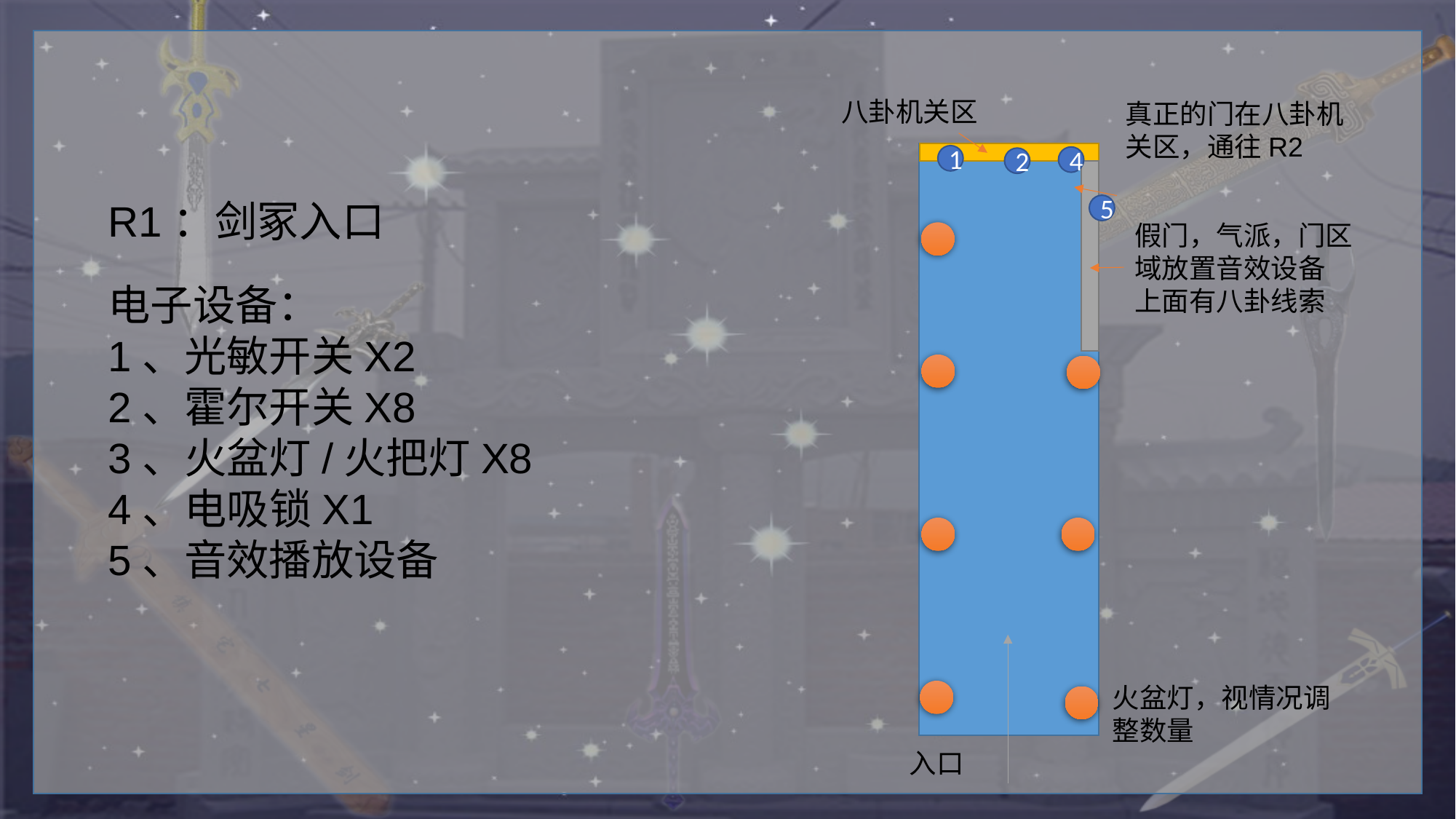

八卦机关区
真正的门在八卦机关区，通往R2

1
4
2

R1：剑冢入口

电子设备：
1、光敏开关X2
2、霍尔开关X8
3、火盆灯/火把灯X8
4、电吸锁X1
5、音效播放设备
5
假门，气派，门区域放置音效设备
上面有八卦线索

火盆灯，视情况调整数量

入口